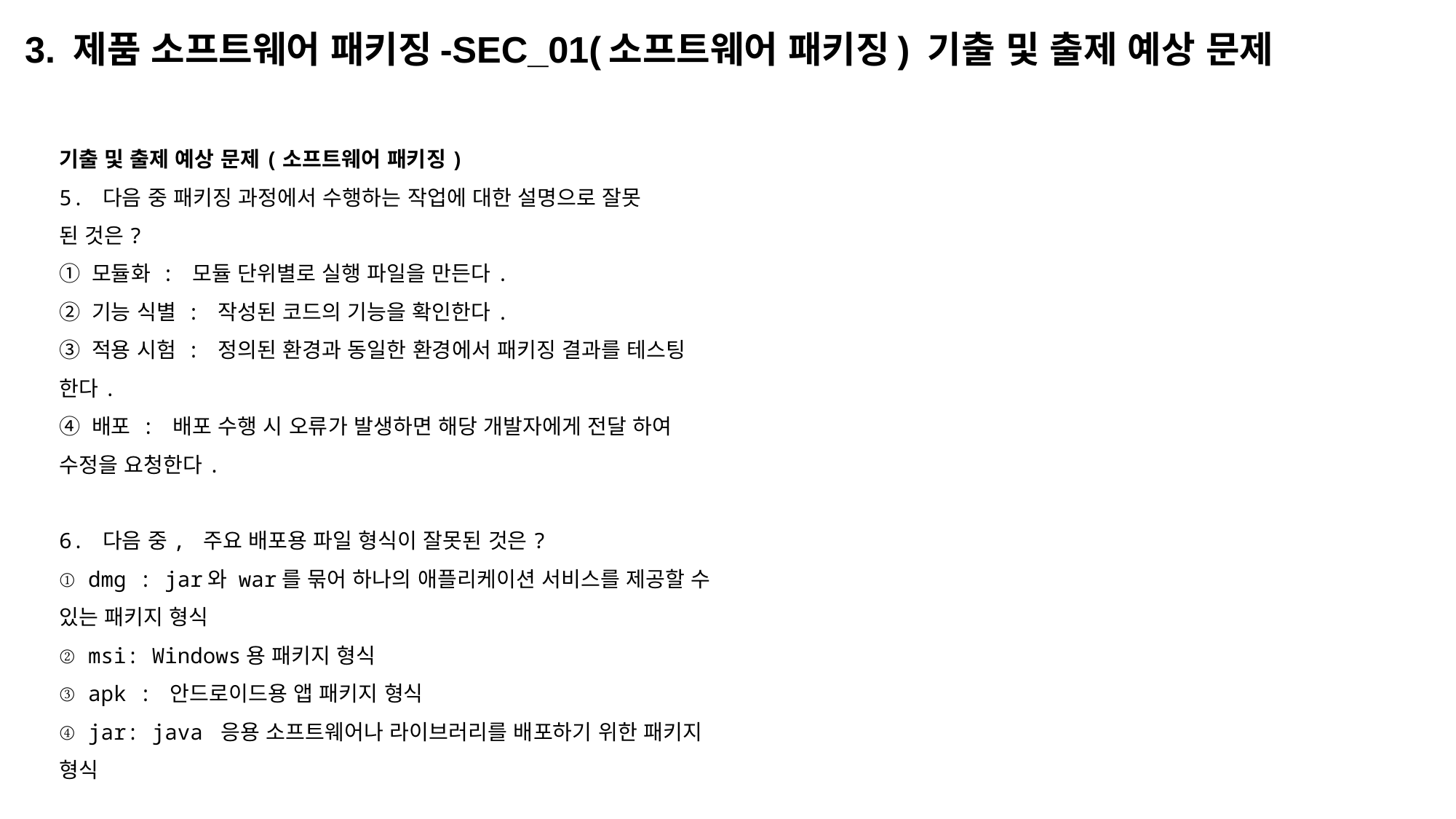

# 3. 제품 소프트웨어 패키징-SEC_01(소프트웨어 패키징) 기출 및 출제 예상 문제
기출 및 출제 예상 문제(소프트웨어 패키징)
5. 다음 중 패키징 과정에서 수행하는 작업에 대한 설명으로 잘못
된 것은?
① 모듈화 : 모듈 단위별로 실행 파일을 만든다.
② 기능 식별 : 작성된 코드의 기능을 확인한다.
③ 적용 시험 : 정의된 환경과 동일한 환경에서 패키징 결과를 테스팅 한다.
④ 배포 : 배포 수행 시 오류가 발생하면 해당 개발자에게 전달 하여 수정을 요청한다.

6. 다음 중, 주요 배포용 파일 형식이 잘못된 것은?
① dmg : jar와 war를 묶어 하나의 애플리케이션 서비스를 제공할 수 있는 패키지 형식
② msi: Windows용 패키지 형식
③ apk : 안드로이드용 앱 패키지 형식
④ jar: java 응용 소프트웨어나 라이브러리를 배포하기 위한 패키지 형식